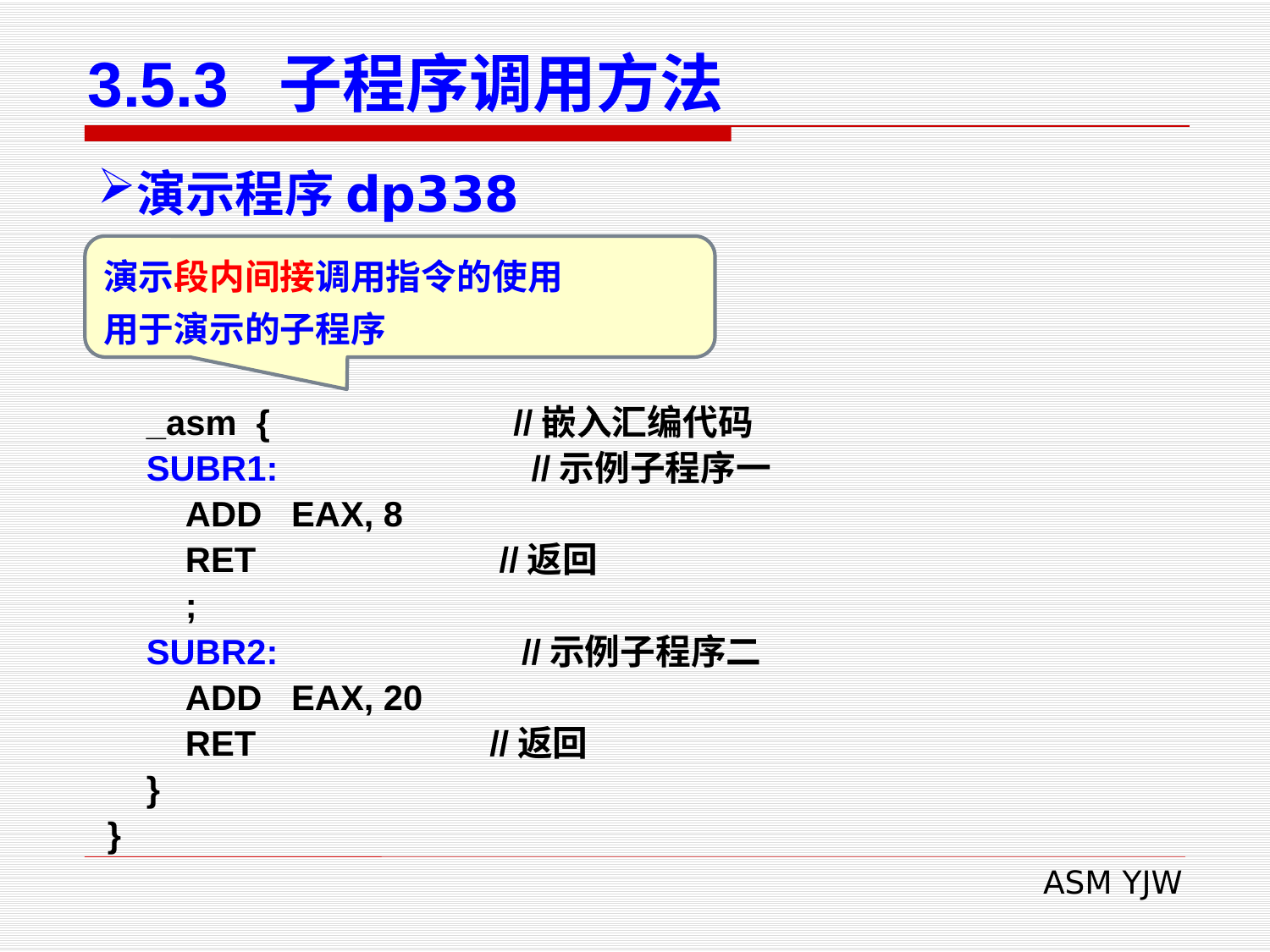

# 3.5.3  子程序调用方法
演示程序dp338
演示段内间接调用指令的使用
用于演示的子程序
    _asm  {                         //嵌入汇编代码
    SUBR1:                          //示例子程序一
        ADD   EAX, 8
        RET                         //返回
        ;
    SUBR2:                         //示例子程序二
        ADD   EAX, 20
        RET                        //返回
    }
}